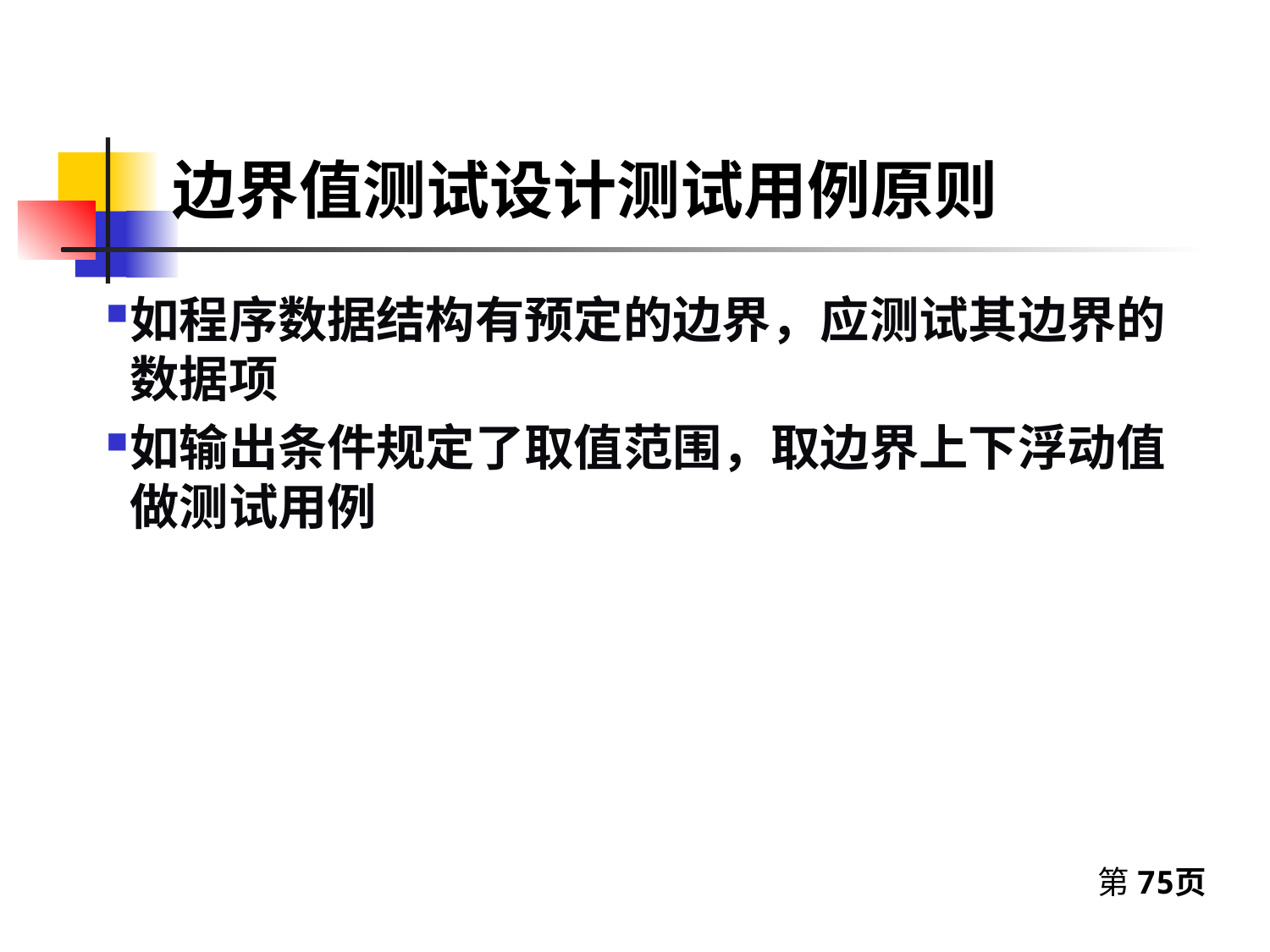

# 边界值测试设计测试用例原则
如程序数据结构有预定的边界，应测试其边界的数据项
如输出条件规定了取值范围，取边界上下浮动值做测试用例